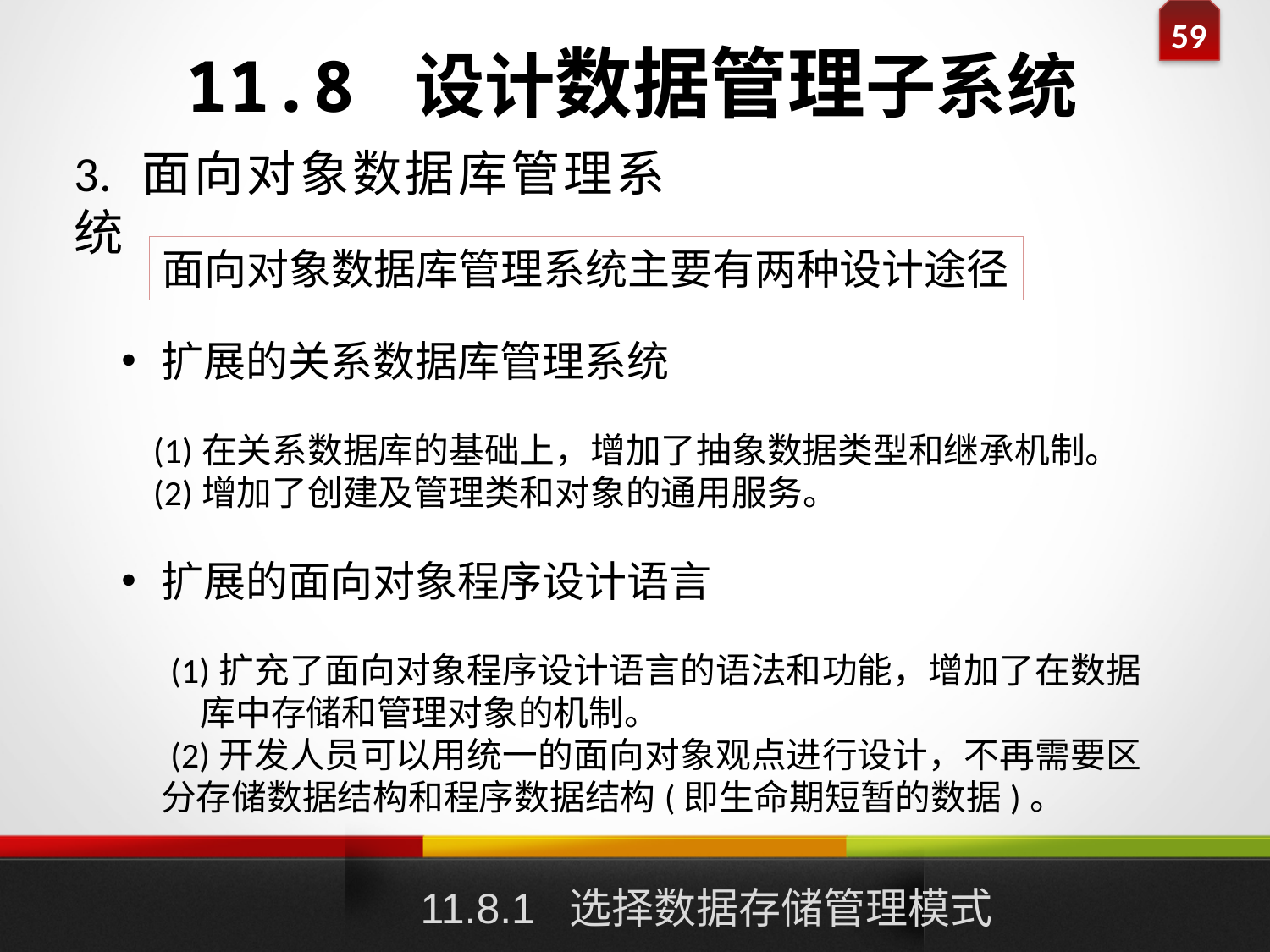

# 11.8 设计数据管理子系统
3. 面向对象数据库管理系统
面向对象数据库管理系统主要有两种设计途径
扩展的关系数据库管理系统

    (1)在关系数据库的基础上，增加了抽象数据类型和继承机制。
    (2)增加了创建及管理类和对象的通用服务。

扩展的面向对象程序设计语言

      (1)扩充了面向对象程序设计语言的语法和功能，增加了在数据      库中存储和管理对象的机制。
      (2)开发人员可以用统一的面向对象观点进行设计，不再需要区分存储数据结构和程序数据结构(即生命期短暂的数据)。
11.8.1  选择数据存储管理模式